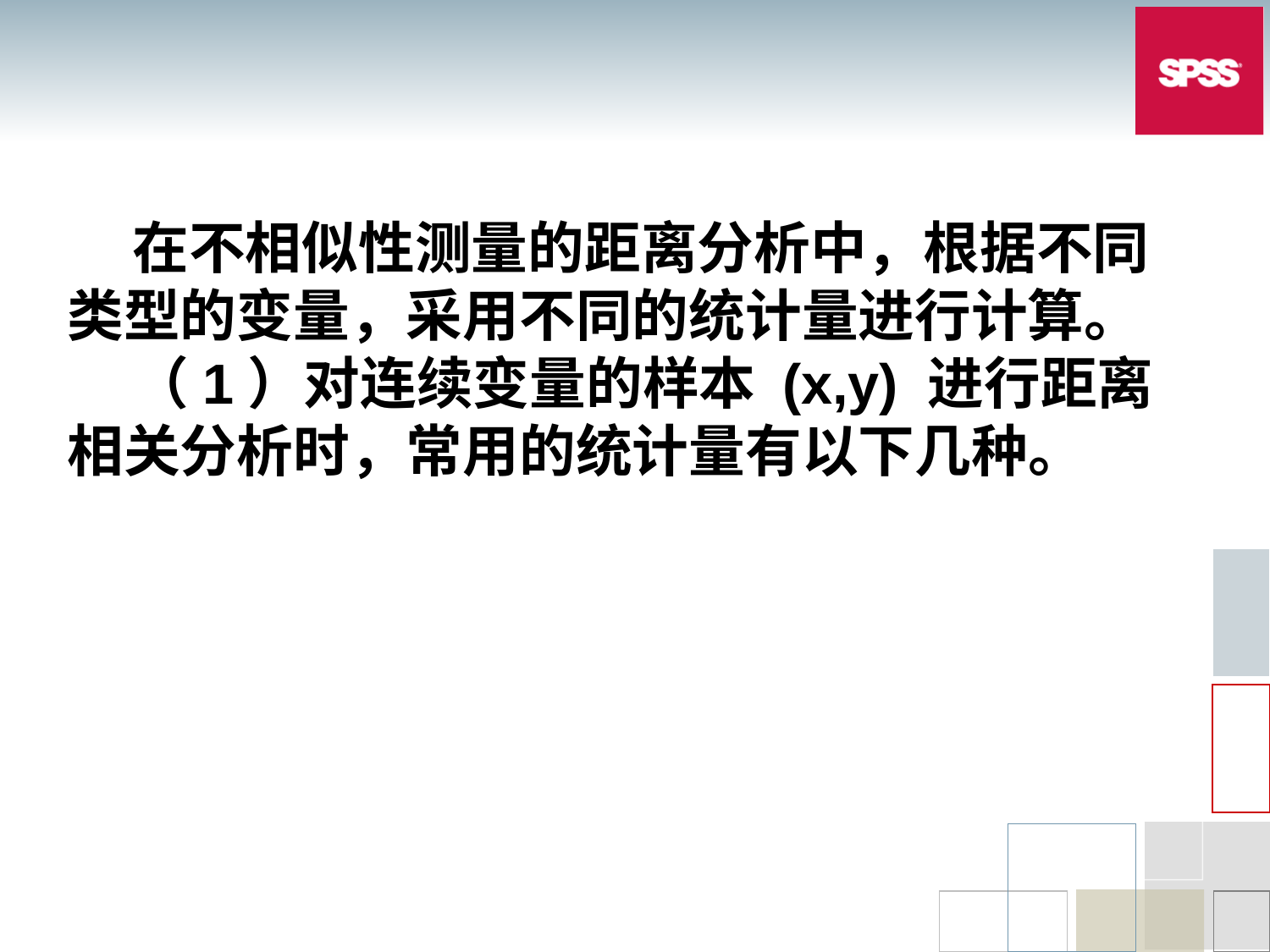

在不相似性测量的距离分析中，根据不同类型的变量，采用不同的统计量进行计算。
    （1）对连续变量的样本 (x,y) 进行距离相关分析时，常用的统计量有以下几种。